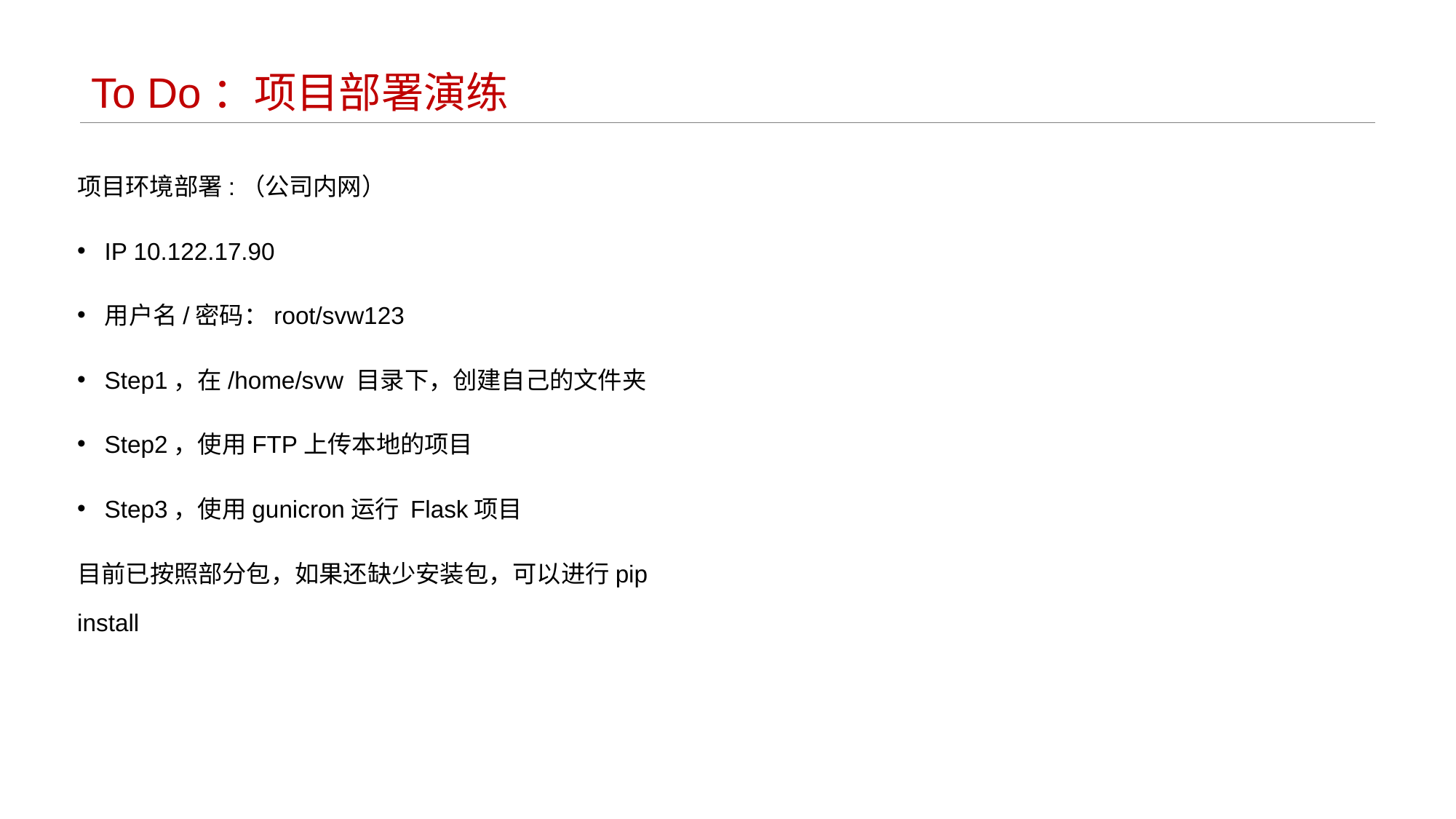

# To Do：项目部署演练
项目环境部署:（公司内网）
IP 10.122.17.90
用户名/密码：root/svw123
Step1，在/home/svw 目录下，创建自己的文件夹
Step2，使用FTP上传本地的项目
Step3，使用gunicron运行 Flask项目
目前已按照部分包，如果还缺少安装包，可以进行pip install